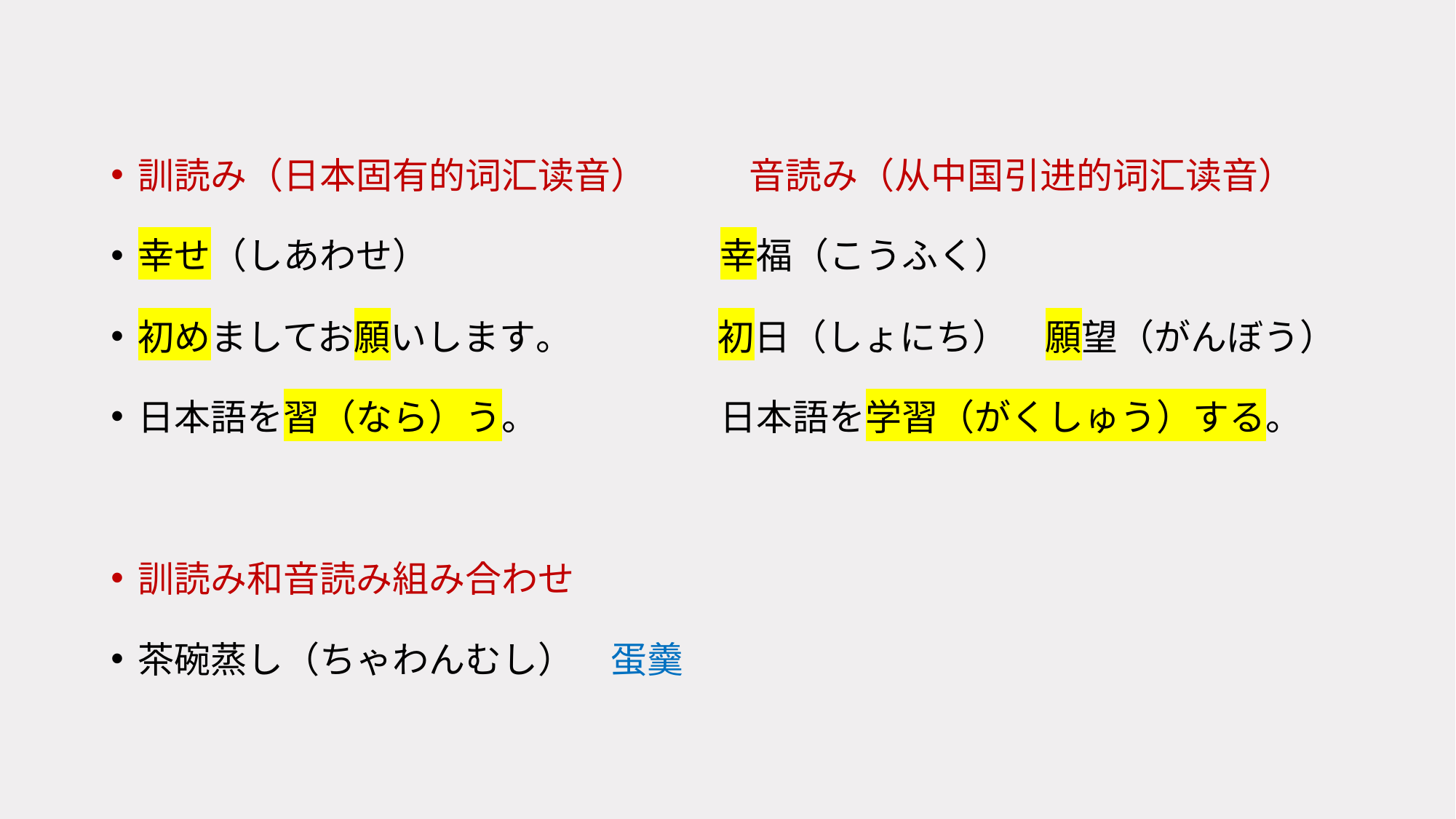

訓読み（日本固有的词汇读音）        　音読み（从中国引进的词汇读音）
幸せ（しあわせ）　　　　　　　　幸福（こうふく）
初めましてお願いします。　　　　初日（しょにち）　願望（がんぼう）
日本語を習（なら）う。　　　　　日本語を学習（がくしゅう）する。

訓読み和音読み組み合わせ
茶碗蒸し（ちゃわんむし）　蛋羹